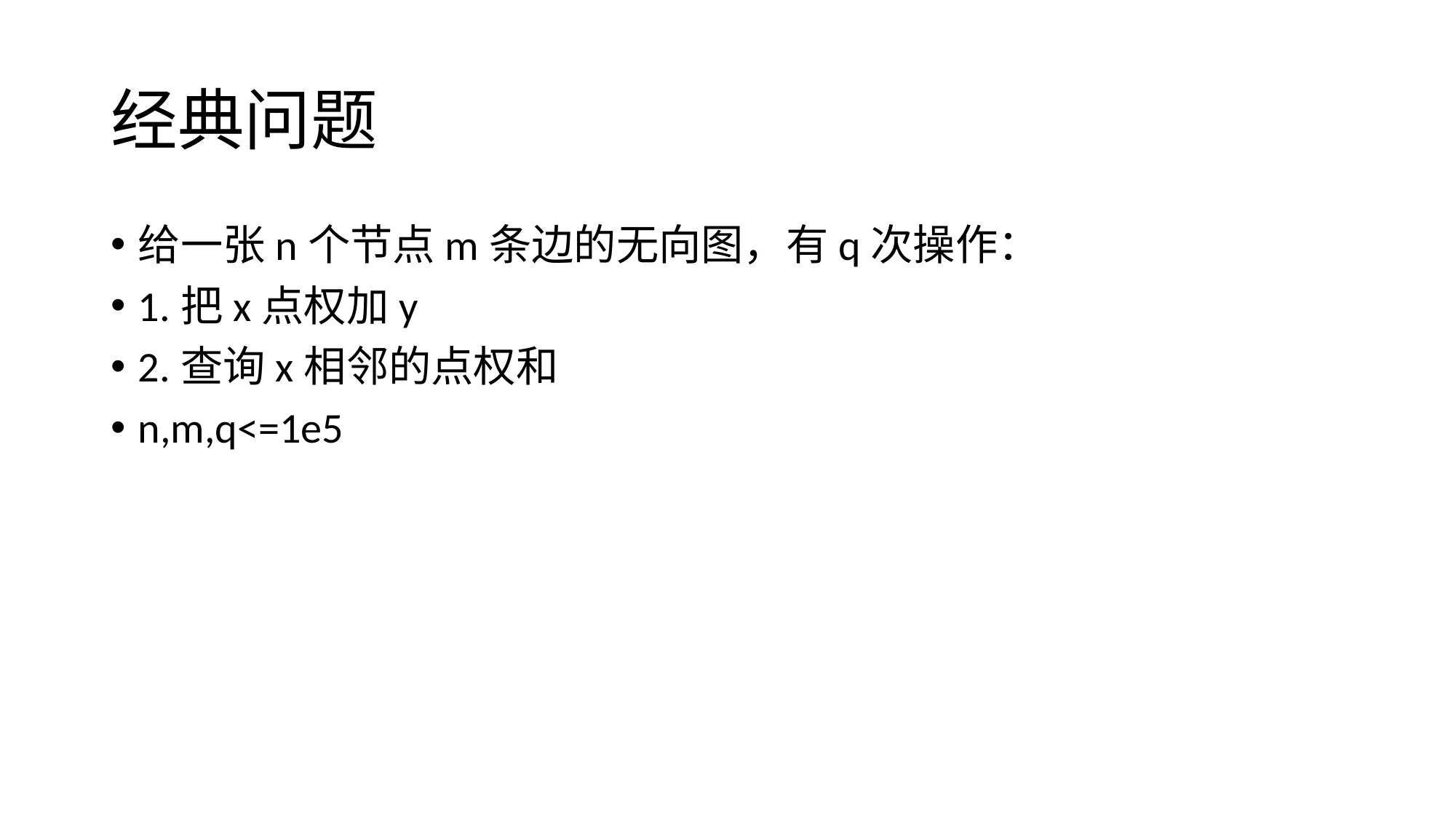

# 经典问题
给一张n个节点m条边的无向图，有q次操作：
1.把x点权加y
2.查询x相邻的点权和
n,m,q<=1e5